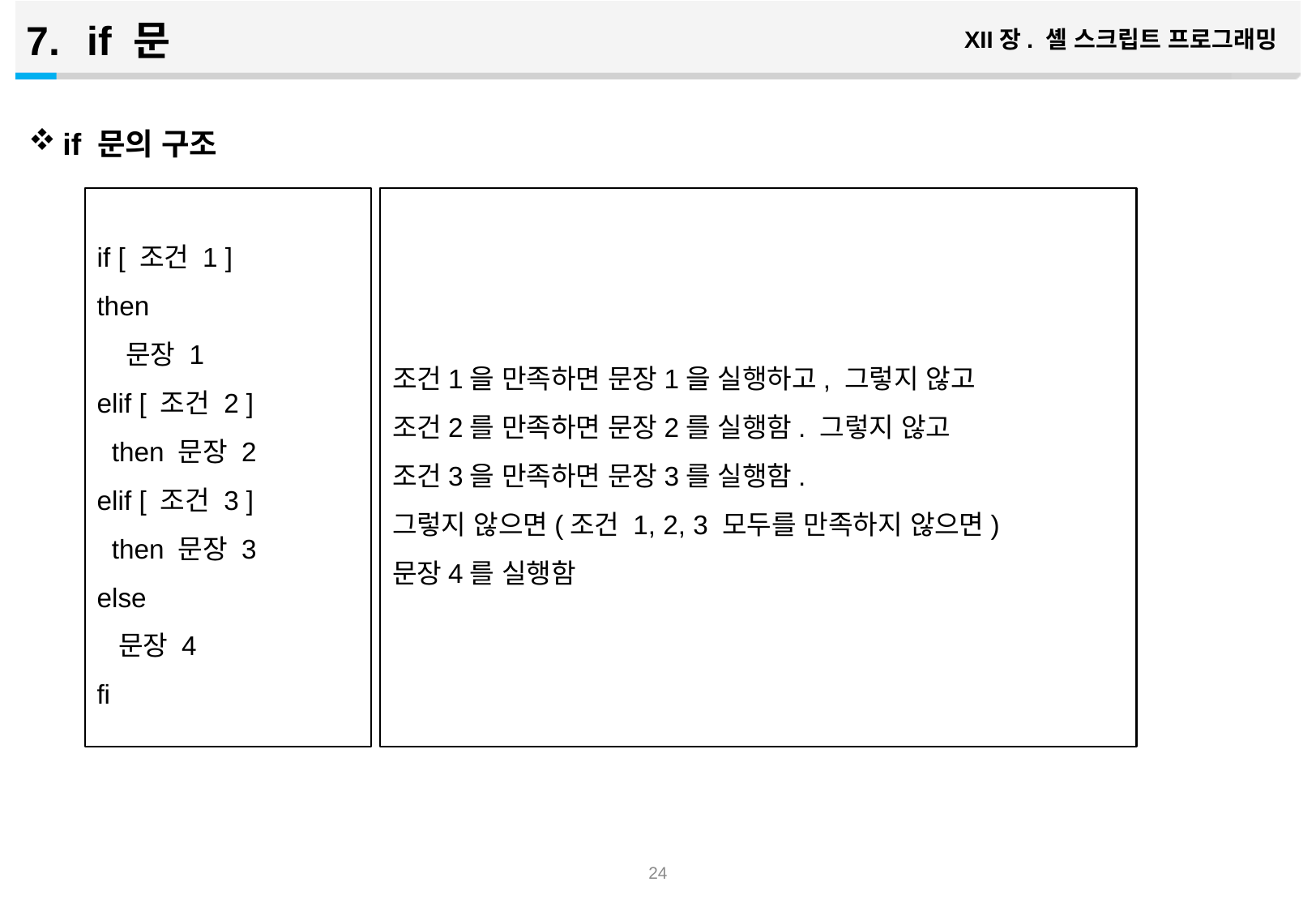

if 문
XII장. 셸 스크립트 프로그래밍
if 문의 구조
조건1을 만족하면 문장1을 실행하고, 그렇지 않고
조건2를 만족하면 문장2를 실행함. 그렇지 않고
조건3을 만족하면 문장3를 실행함.
그렇지 않으면(조건 1, 2, 3 모두를 만족하지 않으면)
문장4를 실행함
if [ 조건 1 ]
then
   문장 1
elif [ 조건 2 ]
  then 문장 2
elif [ 조건 3 ]
  then 문장 3
else
  문장 4
fi
24